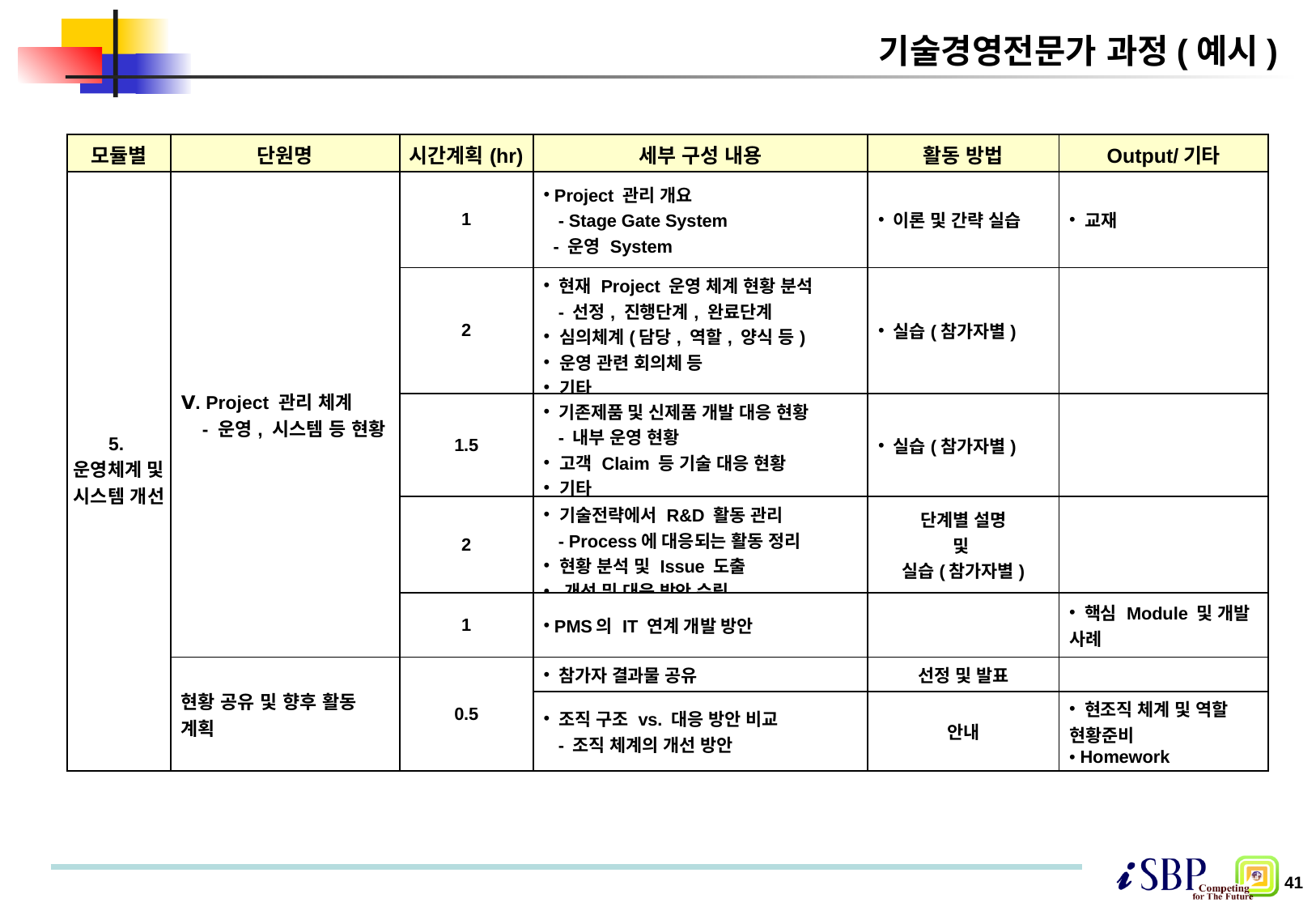

# 기술경영전문가 과정(예시)
| 모듈별 | 단원명 | 시간계획(hr) | 세부 구성 내용 | 활동 방법 | Output/기타 |
| --- | --- | --- | --- | --- | --- |
| 5. 운영체계 및 시스템 개선 | Ⅴ. Project 관리 체계 - 운영, 시스템 등 현황 | 1 | Project 관리 개요 - Stage Gate System - 운영 System | 이론 및 간략 실습 | 교재 |
|  |  | 2 | 현재 Project 운영 체계 현황 분석 - 선정, 진행단계, 완료단계 심의체계(담당, 역할, 양식 등) 운영 관련 회의체 등 기타 | 실습(참가자별) |  |
|  |  | 1.5 | 기존제품 및 신제품 개발 대응 현황 - 내부 운영 현황 고객 Claim 등 기술 대응 현황 기타 | 실습(참가자별) |  |
|  |  | 2 | 기술전략에서 R&D 활동 관리 - Process에 대응되는 활동 정리 현황 분석 및 Issue 도출 개선 및 대응 방안 수립 | 단계별 설명 및 실습(참가자별) |  |
|  |  | 1 | PMS의 IT 연계 개발 방안 |  | 핵심 Module 및 개발 사례 |
|  | 현황 공유 및 향후 활동 계획 | 0.5 | 참가자 결과물 공유 | 선정 및 발표 |  |
|  |  |  | 조직 구조 vs. 대응 방안 비교 - 조직 체계의 개선 방안 | 안내 | 현조직 체계 및 역할 현황준비 Homework |
41